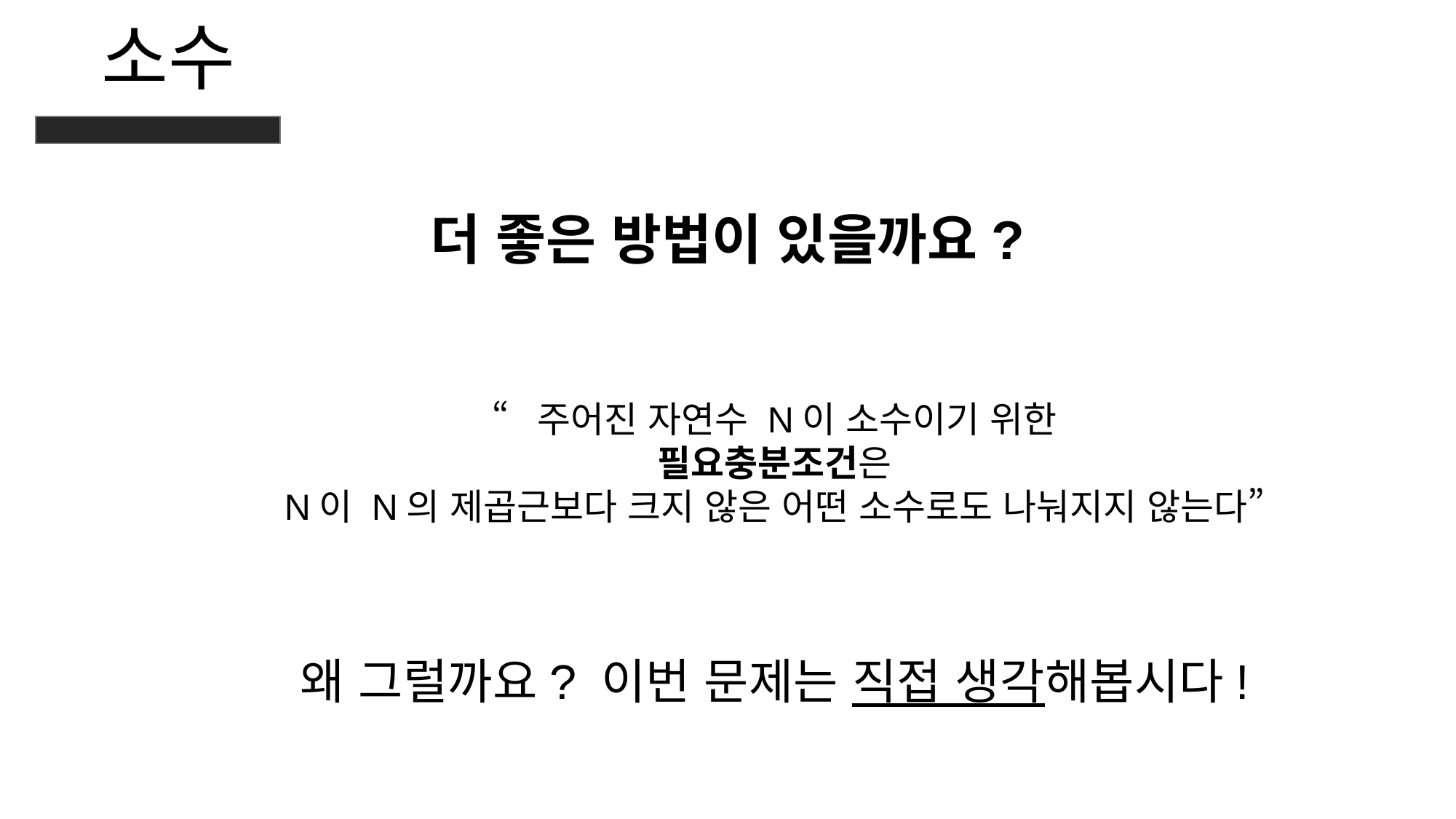

소수

더 좋은 방법이 있을까요?

“주어진 자연수 N이 소수이기 위한
필요충분조건은
N이 N의 제곱근보다 크지 않은 어떤 소수로도 나눠지지 않는다”
왜 그럴까요? 이번 문제는 직접 생각해봅시다!